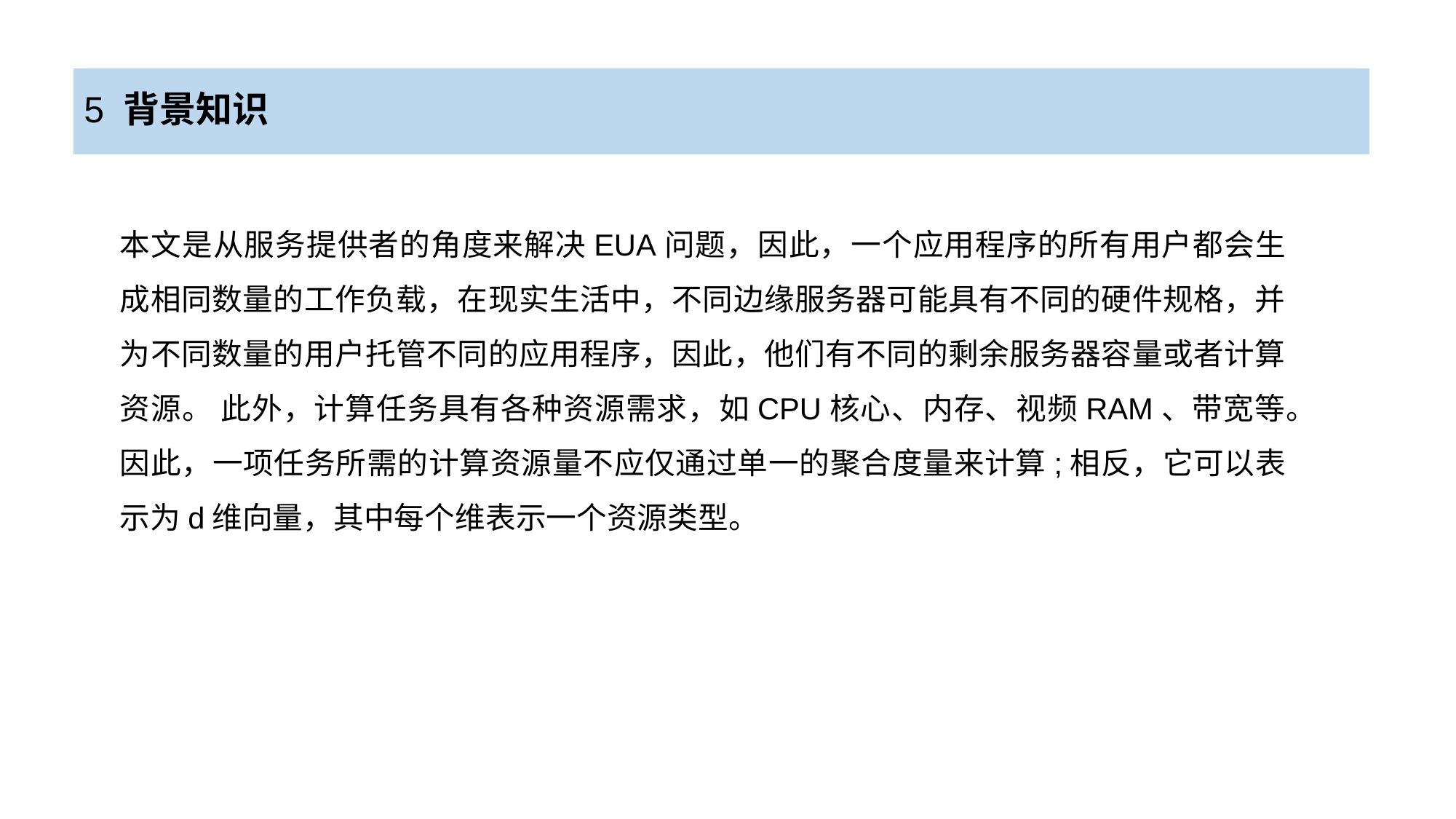

# 5 背景知识
本文是从服务提供者的角度来解决EUA问题，因此，一个应用程序的所有用户都会生成相同数量的工作负载，在现实生活中，不同边缘服务器可能具有不同的硬件规格，并为不同数量的用户托管不同的应用程序，因此，他们有不同的剩余服务器容量或者计算资源。 此外，计算任务具有各种资源需求，如CPU核心、内存、视频RAM、带宽等。因此，一项任务所需的计算资源量不应仅通过单一的聚合度量来计算;相反，它可以表示为d维向量，其中每个维表示一个资源类型。